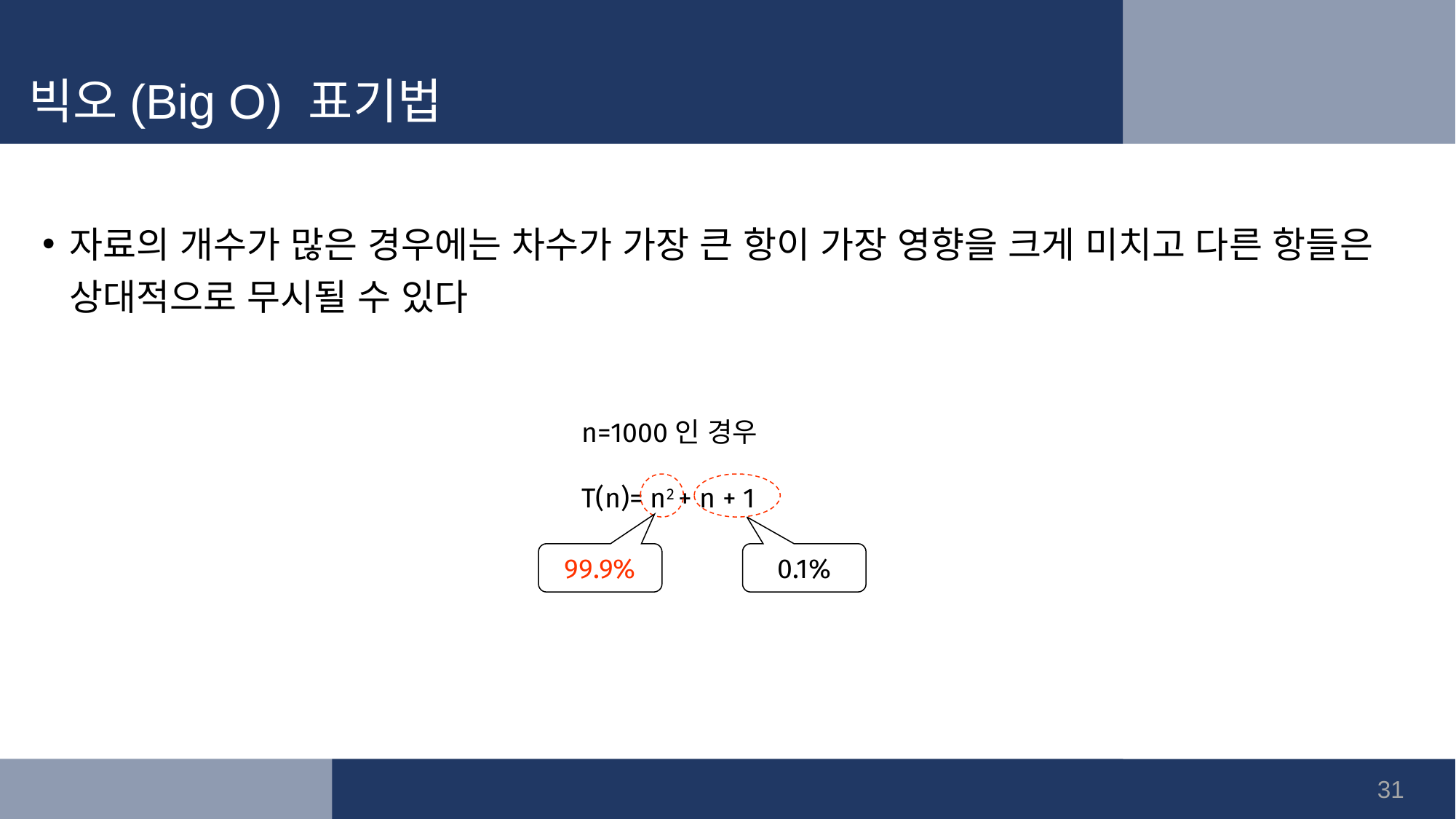

# 빅오(Big O) 표기법
자료의 개수가 많은 경우에는 차수가 가장 큰 항이 가장 영향을 크게 미치고 다른 항들은 상대적으로 무시될 수 있다

n=1000인 경우

T(n)= n2 + n + 1

99.9%
0.1%
31